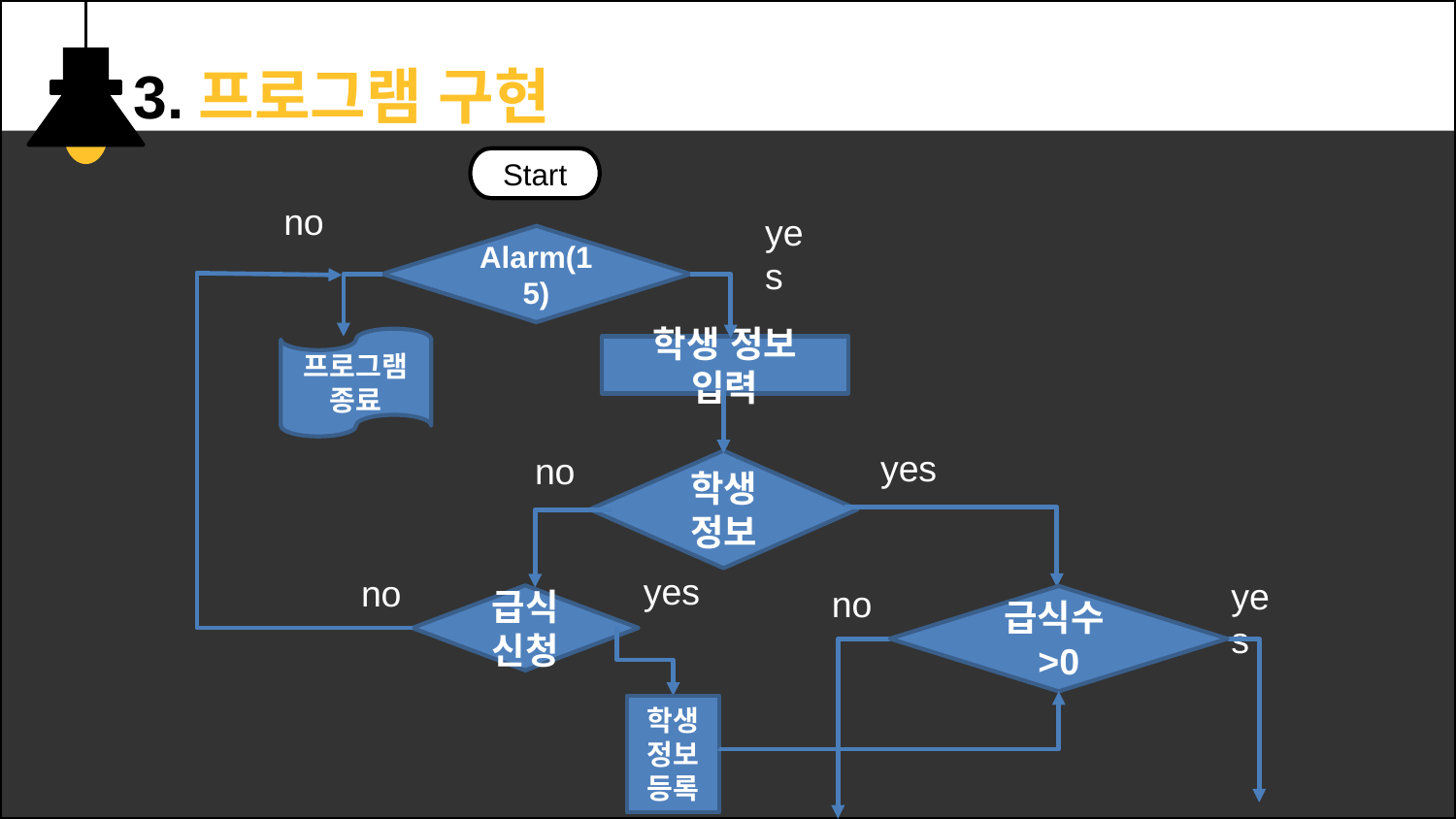

3.프로그램 구현
Start
no
yes
Alarm(15)
프로그램 종료
학생 정보 입력
yes
no
학생 정보
yes
no
yes
no
급식신청
급식수>0
학생 정보 등록